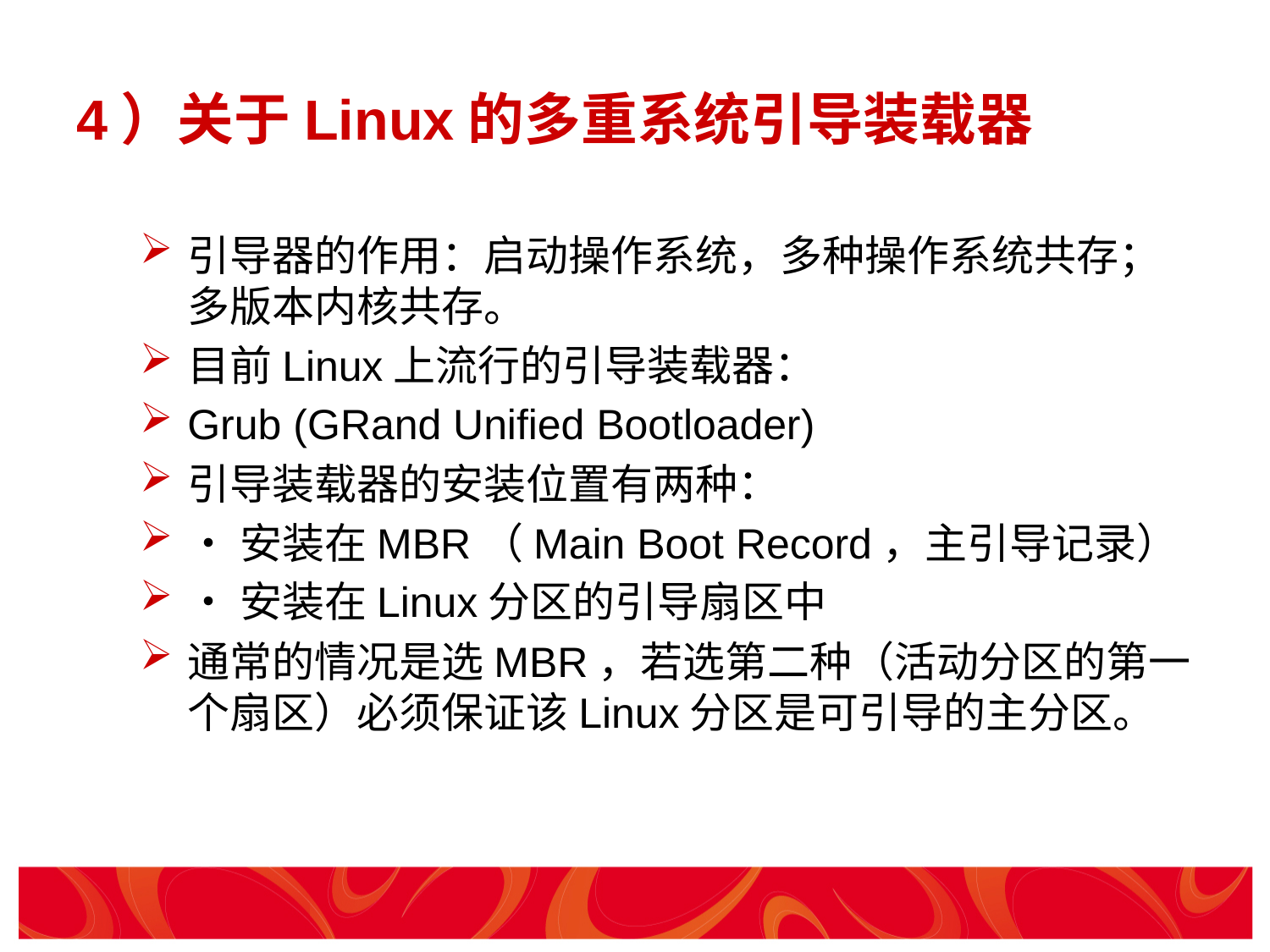

# 4）关于Linux的多重系统引导装载器
引导器的作用：启动操作系统，多种操作系统共存；多版本内核共存。
目前Linux上流行的引导装载器：
Grub (GRand Unified Bootloader)
引导装载器的安装位置有两种：
•安装在MBR（Main Boot Record，主引导记录）
•安装在Linux分区的引导扇区中
通常的情况是选MBR，若选第二种（活动分区的第一个扇区）必须保证该Linux分区是可引导的主分区。